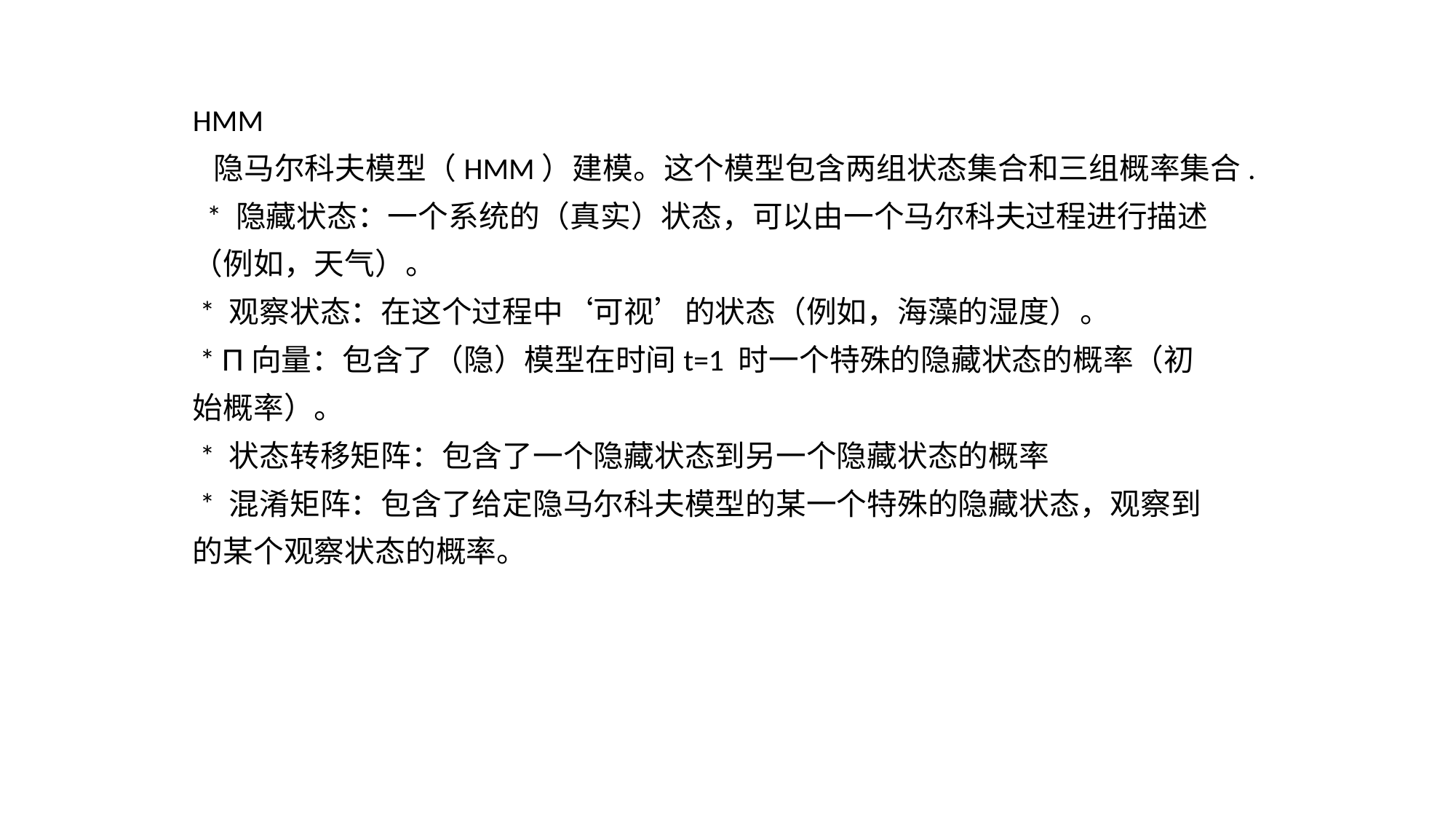

HMM
  隐马尔科夫模型（HMM）建模。这个模型包含两组状态集合和三组概率集合.
  * 隐藏状态：一个系统的（真实）状态，可以由一个马尔科夫过程进行描述
（例如，天气）。
 * 观察状态：在这个过程中‘可视’的状态（例如，海藻的湿度）。
 * Π向量：包含了（隐）模型在时间t=1 时一个特殊的隐藏状态的概率（初
始概率）。
 * 状态转移矩阵：包含了一个隐藏状态到另一个隐藏状态的概率
 * 混淆矩阵：包含了给定隐马尔科夫模型的某一个特殊的隐藏状态，观察到
的某个观察状态的概率。